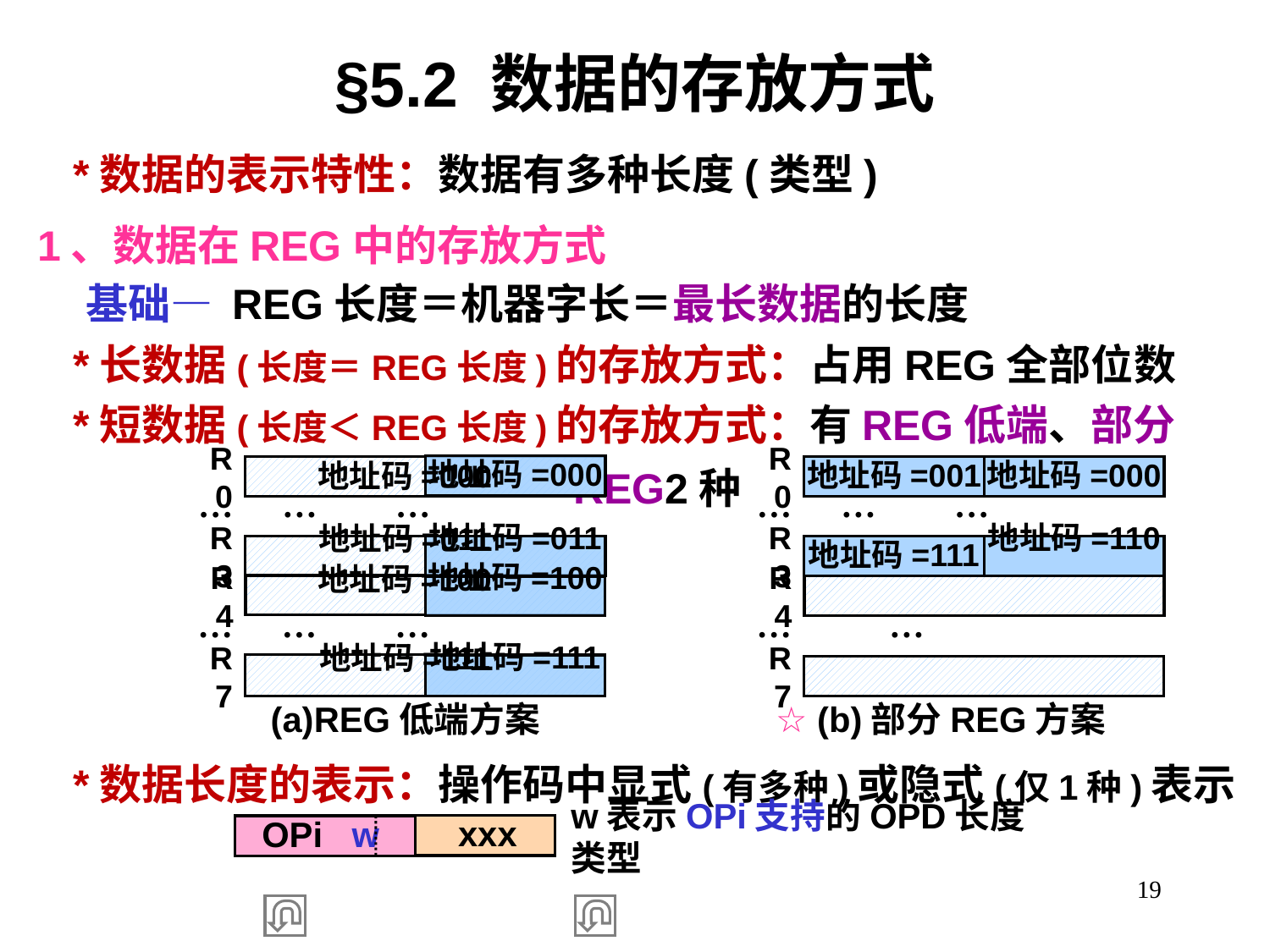

§5.2 数据的存放方式
   *数据的表示特性：数据有多种长度(类型)
1、数据在REG中的存放方式
    基础— REG长度＝机器字长＝最长数据的长度
   *长数据(长度＝REG长度)的存放方式：占用REG全部位数
   *短数据(长度＜REG长度)的存放方式：有REG低端、部分REG2种
地址码=000
地址码=011
地址码=100
地址码=111
(a)REG低端方案
R0

…     …        …
R3

R4

…     …        …

R7
R0
地址码=001
地址码=000
…     …        …
R3
地址码=111
地址码=110
R4

…          …
R7

  ☆ (b)部分REG方案
地址码=000
地址码=011
地址码=100
地址码=111
   *数据长度的表示：操作码中显式(有多种)或隐式(仅1种)表示
  OPi   w

xxx
w表示OPi支持的OPD长度类型
19